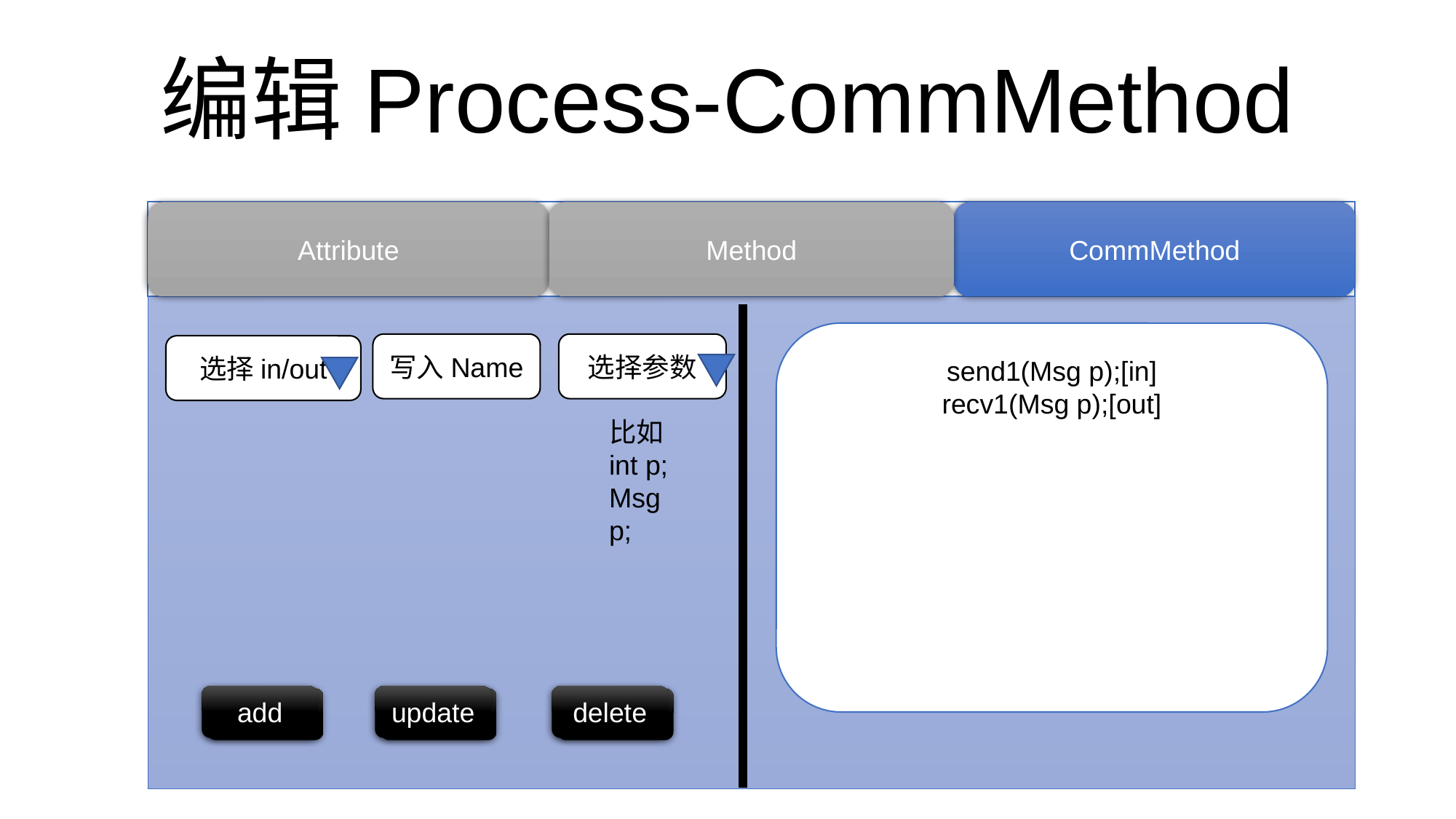

# 编辑Process-CommMethod

Attribute
Method
CommMethod
send1(Msg p);[in]
recv1(Msg p);[out]

写入Name
选择参数
选择in/out

比如
int p;
Msg p;
add
update
delete
add
update
delete